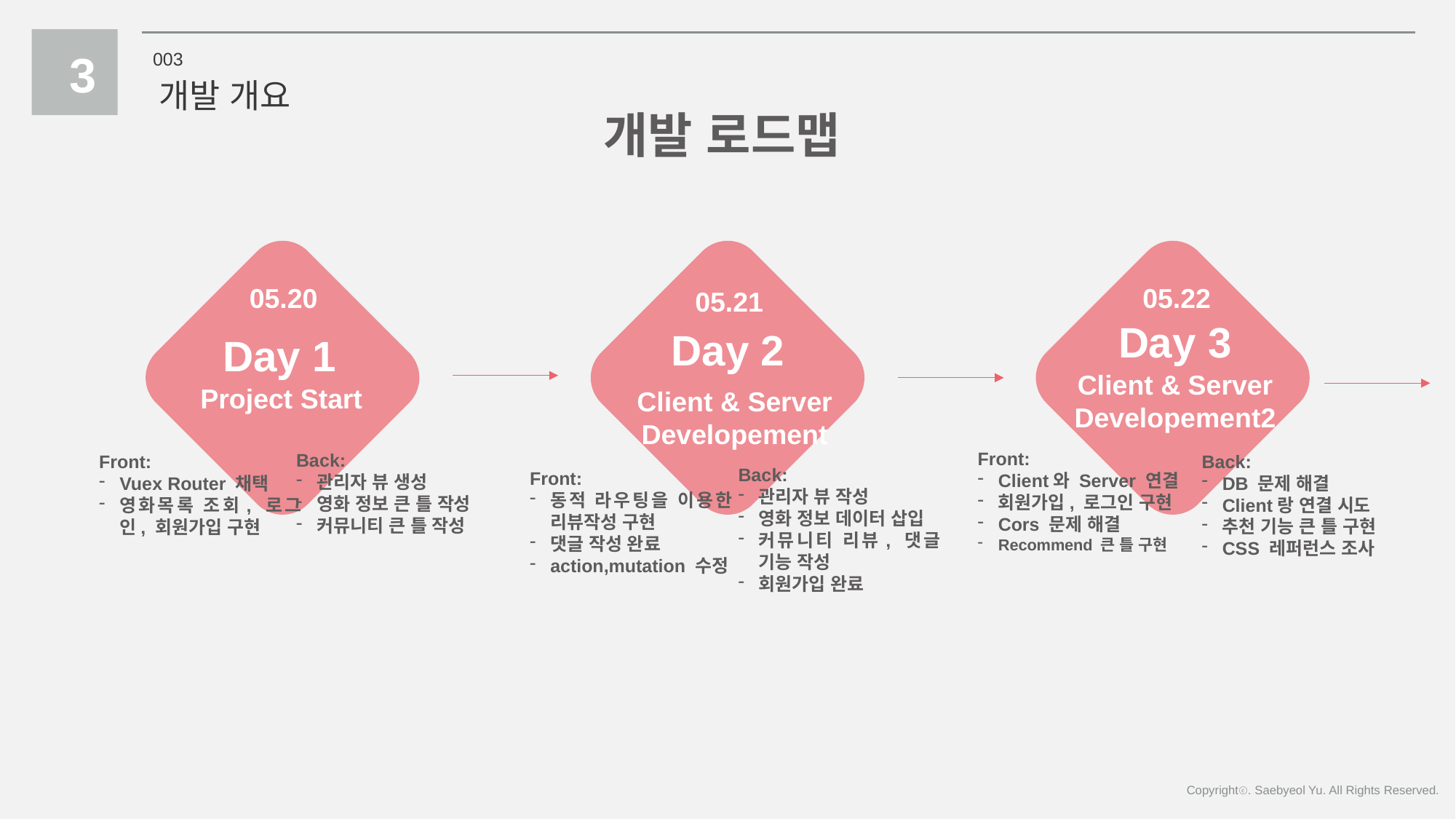

3
003
개발 개요
개발 로드맵

05.20
05.22
05.21
Day 3
Day 2
Day 1
Client & Server
Developement2
Project Start
Client & Server
Developement
Front:
Client와 Server 연결
회원가입, 로그인 구현
Cors 문제 해결
Recommend 큰 틀 구현
Back:
관리자 뷰 생성
영화 정보 큰 틀 작성
커뮤니티 큰 틀 작성

Back:
DB 문제 해결
Client랑 연결 시도
추천 기능 큰 틀 구현
CSS 레퍼런스 조사

Front:
Vuex Router 채택
영화목록 조회, 로그인, 회원가입 구현

Back:
관리자 뷰 작성
영화 정보 데이터 삽입
커뮤니티 리뷰, 댓글 기능 작성
회원가입 완료

Front:
동적 라우팅을 이용한 리뷰작성 구현
댓글 작성 완료
action,mutation 수정